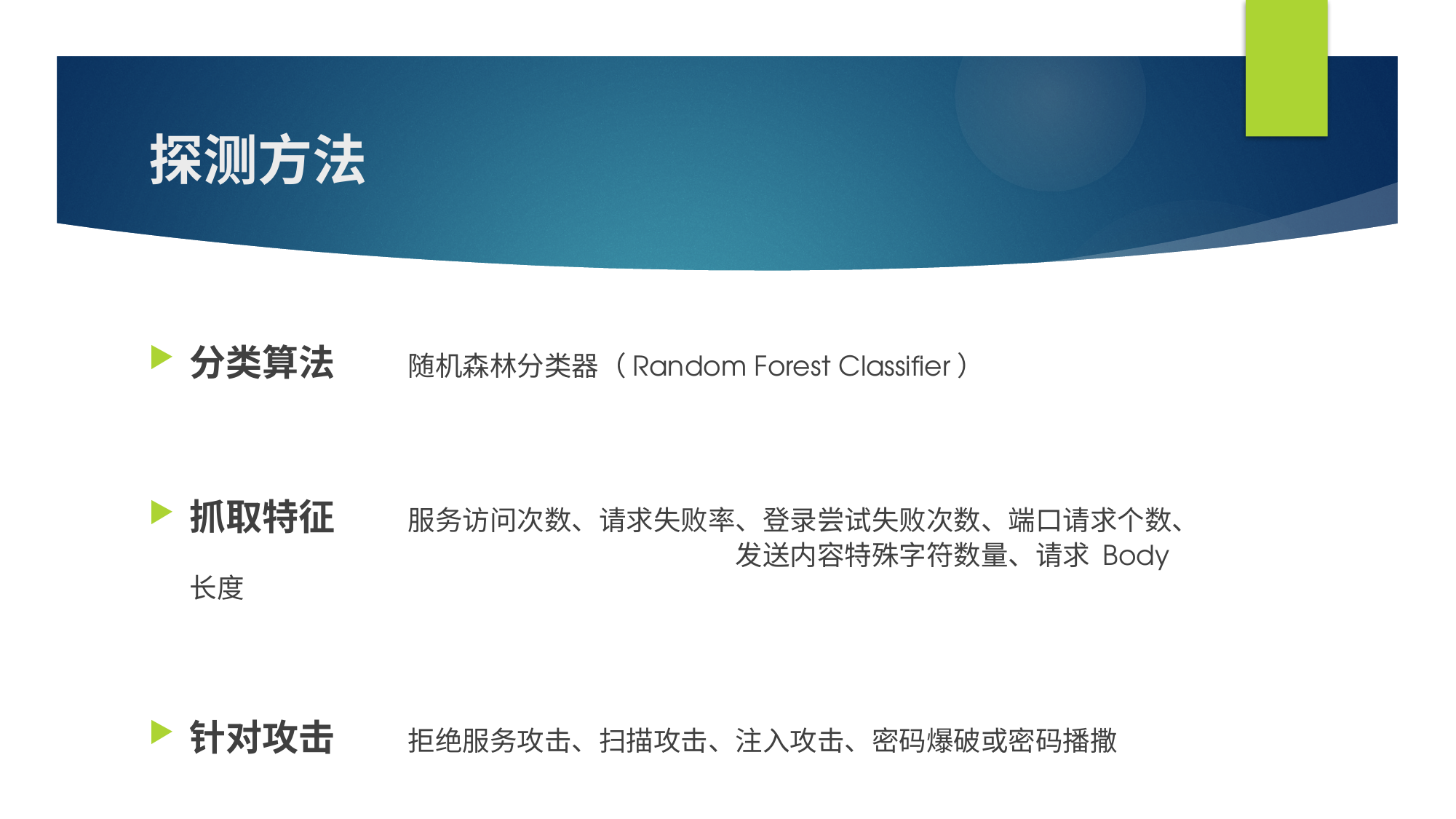

# 探测方法
分类算法	随机森林分类器（Random Forest Classifier）

抓取特征	服务访问次数、请求失败率、登录尝试失败次数、端口请求个数、					发送内容特殊字符数量、请求 Body 长度

针对攻击	拒绝服务攻击、扫描攻击、注入攻击、密码爆破或密码播撒